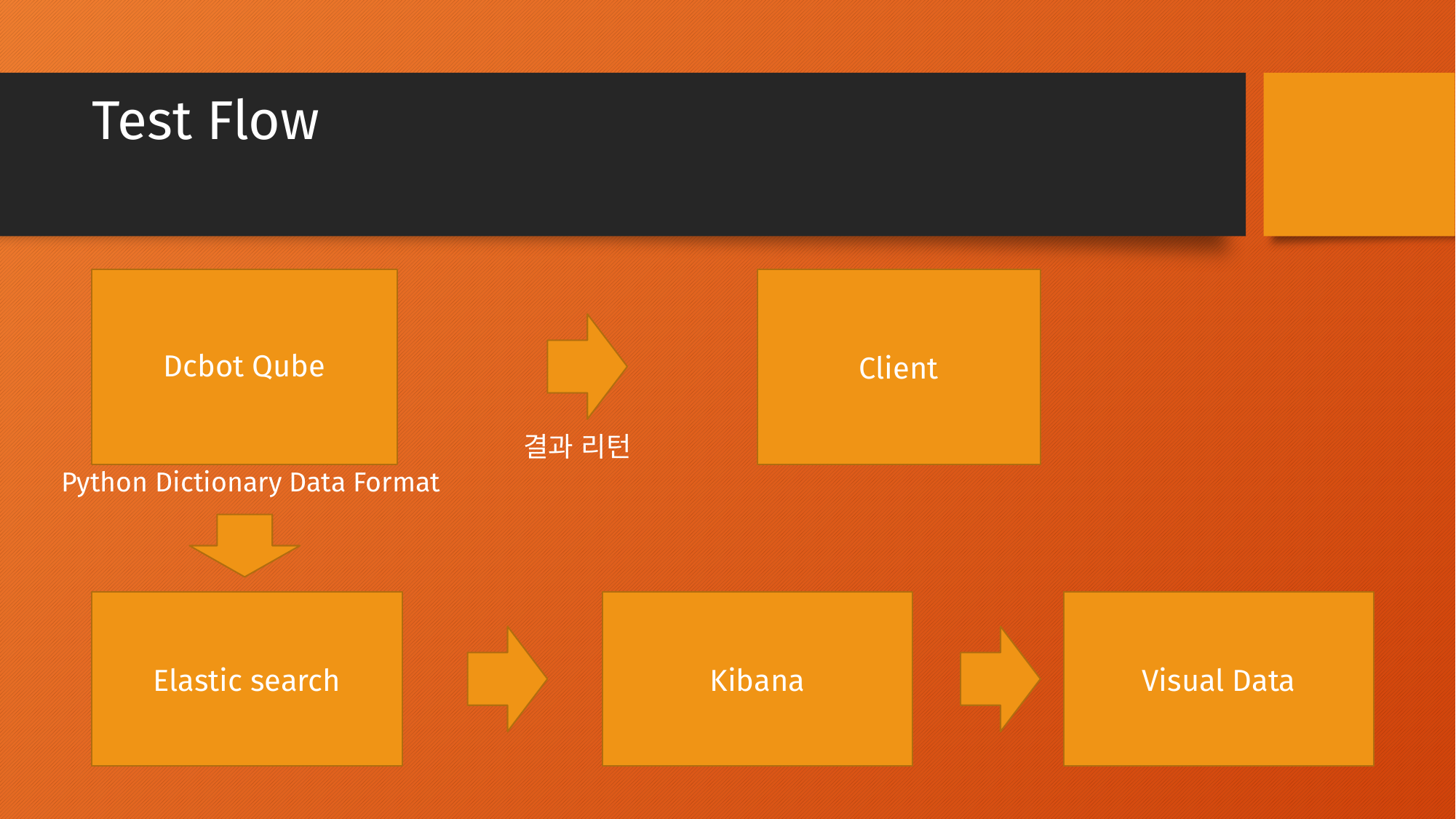

# Test Flow
Dcbot Qube
Client

결과 리턴
Python Dictionary Data Format

Visual Data
Elastic search
Kibana